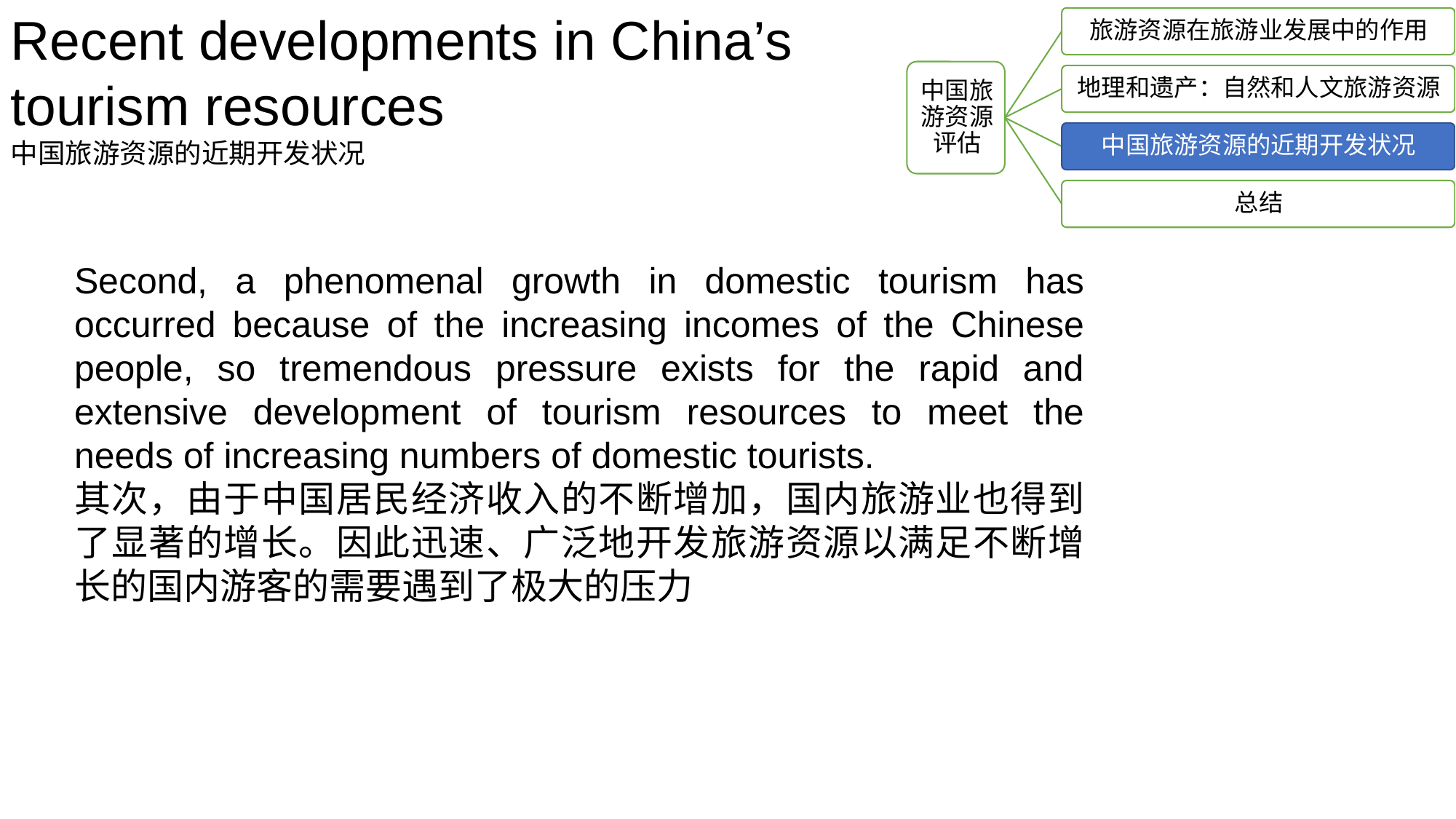

Recent developments in China’s tourism resources
中国旅游资源的近期开发状况
中国旅游资源评估

旅游资源在旅游业发展中的作用

地理和遗产：自然和人文旅游资源

中国旅游资源的近期开发状况

总结
Second, a phenomenal growth in domestic tourism has occurred because of the increasing incomes of the Chinese people, so tremendous pressure exists for the rapid and extensive development of tourism resources to meet the needs of increasing numbers of domestic tourists.
其次，由于中国居民经济收入的不断增加，国内旅游业也得到了显著的增长。因此迅速、广泛地开发旅游资源以满足不断增长的国内游客的需要遇到了极大的压力